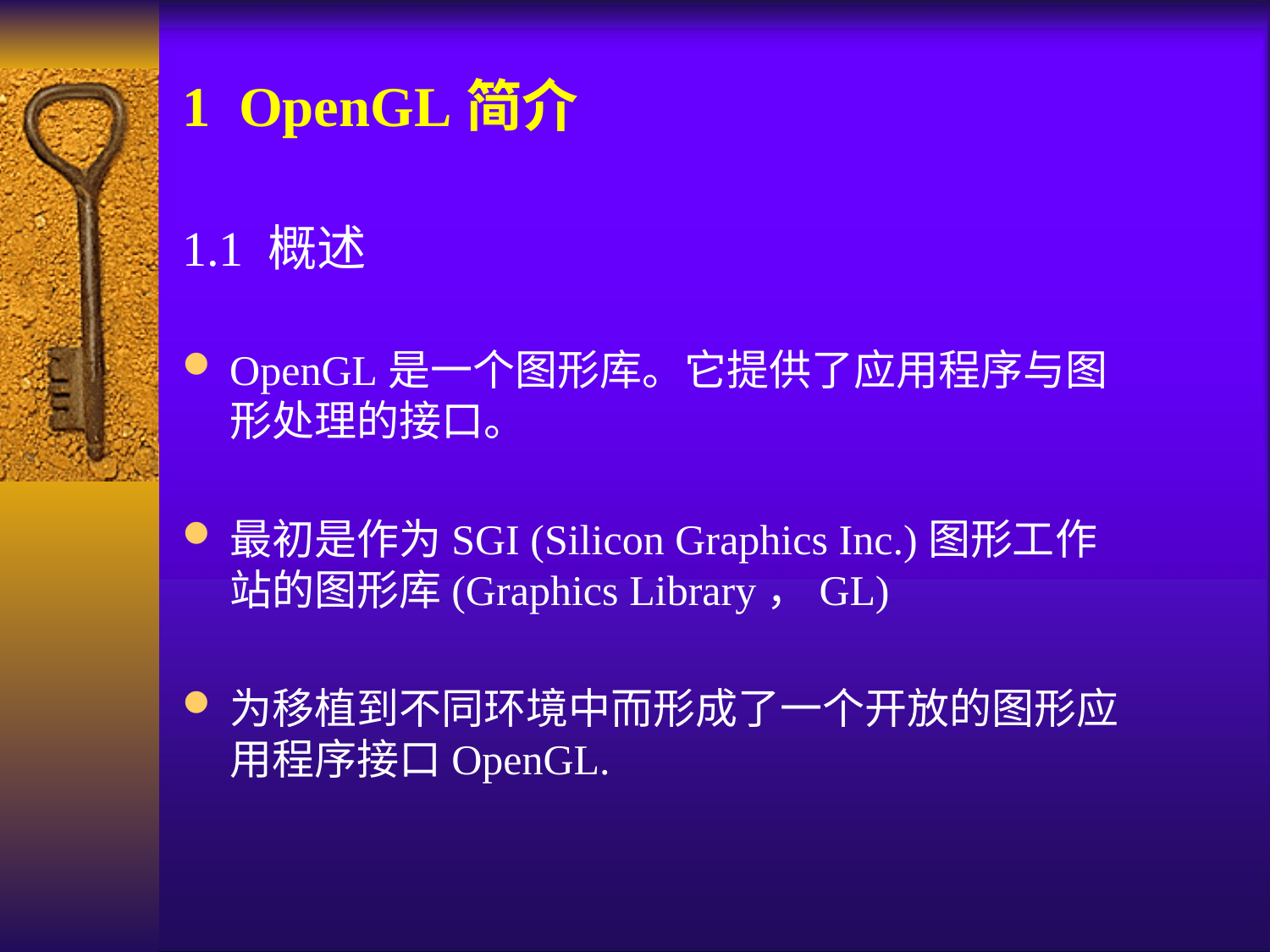

1  OpenGL简介

1.1 概述

OpenGL是一个图形库。它提供了应用程序与图形处理的接口。

最初是作为SGI (Silicon Graphics Inc.)图形工作站的图形库(Graphics Library，GL)

为移植到不同环境中而形成了一个开放的图形应用程序接口OpenGL.